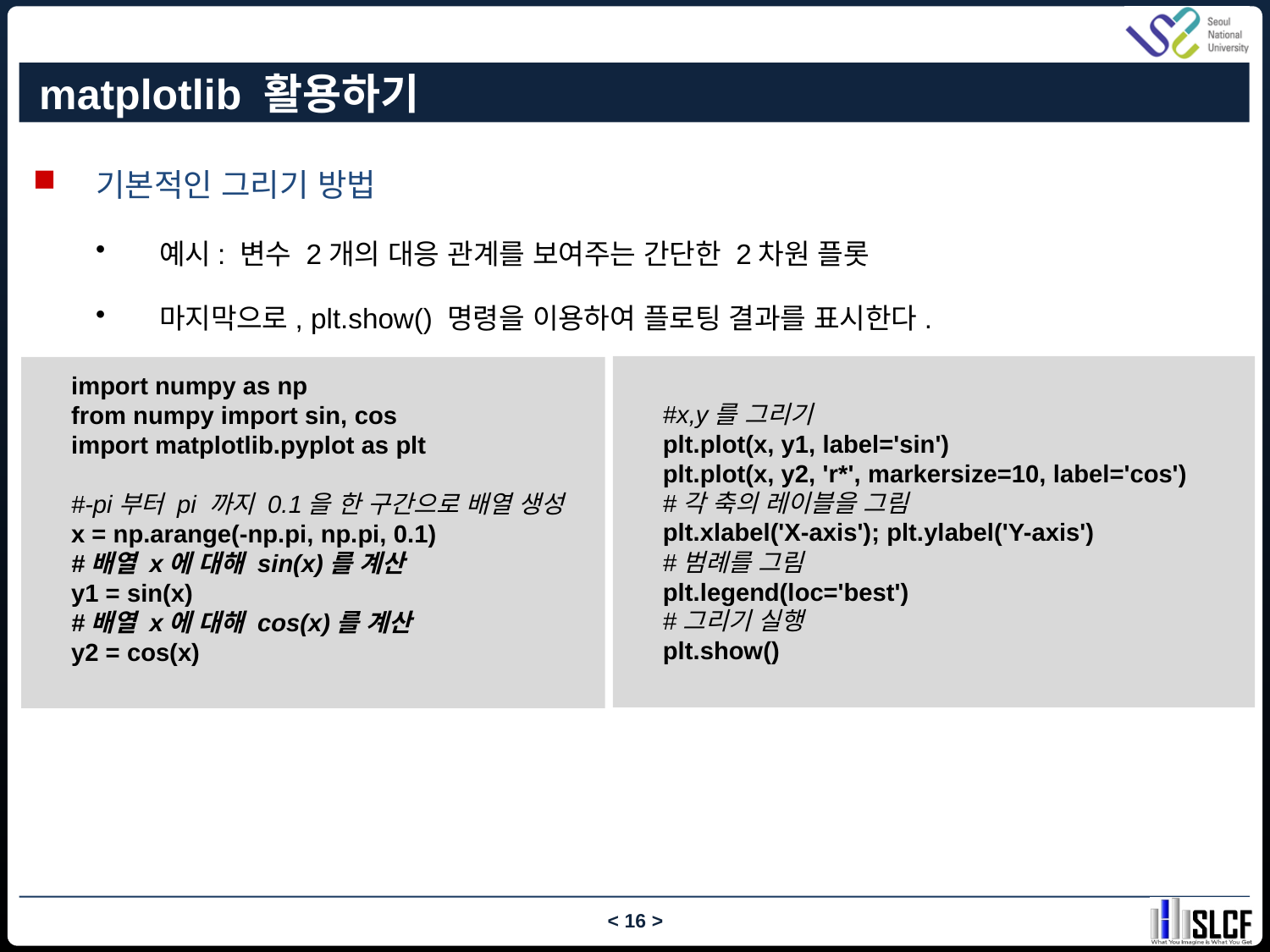

# matplotlib 활용하기
기본적인 그리기 방법
예시: 변수 2개의 대응 관계를 보여주는 간단한 2차원 플롯
마지막으로, plt.show() 명령을 이용하여 플로팅 결과를 표시한다.

#x,y를 그리기
plt.plot(x, y1, label='sin')
plt.plot(x, y2, 'r*', markersize=10, label='cos')
#각 축의 레이블을 그림
plt.xlabel('X-axis'); plt.ylabel('Y-axis')
#범례를 그림
plt.legend(loc='best')
#그리기 실행
plt.show()
import numpy as np
from numpy import sin, cos
import matplotlib.pyplot as plt
#-pi부터 pi 까지 0.1을 한 구간으로 배열 생성
x = np.arange(-np.pi, np.pi, 0.1)
#배열 x에 대해 sin(x)를 계산
y1 = sin(x)
#배열 x에 대해 cos(x)를 계산
y2 = cos(x)